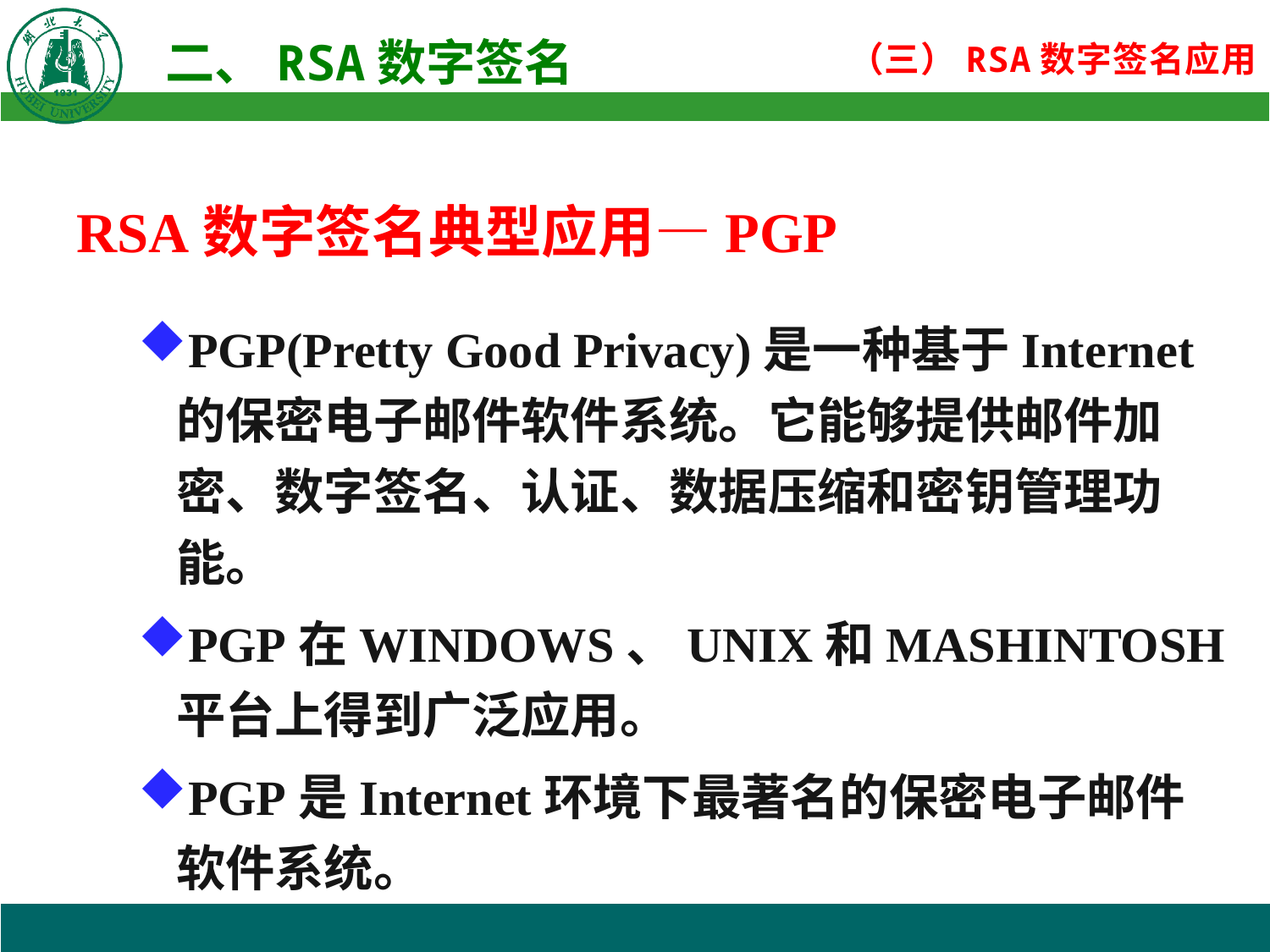

RSA数字签名典型应用—PGP
PGP(Pretty Good Privacy)是一种基于Internet的保密电子邮件软件系统。它能够提供邮件加密、数字签名、认证、数据压缩和密钥管理功能。
PGP在WINDOWS、UNIX和MASHINTOSH平台上得到广泛应用。
PGP是Internet环境下最著名的保密电子邮件软件系统。